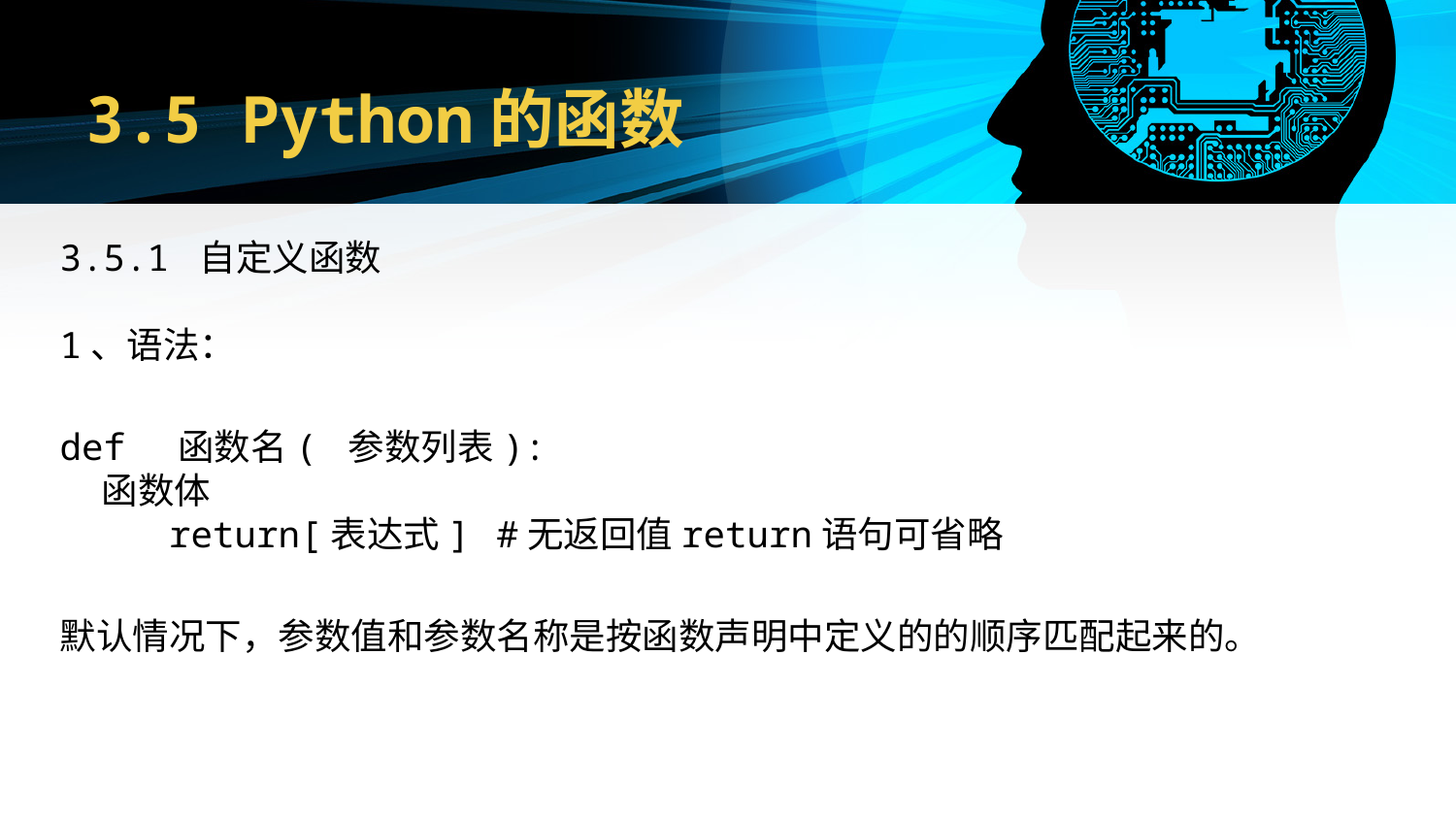

# 3.5 Python的函数
3.5.1 自定义函数

1、语法：

def  函数名( 参数列表):
    函数体
     return[表达式] 	#无返回值return语句可省略

默认情况下，参数值和参数名称是按函数声明中定义的的顺序匹配起来的。